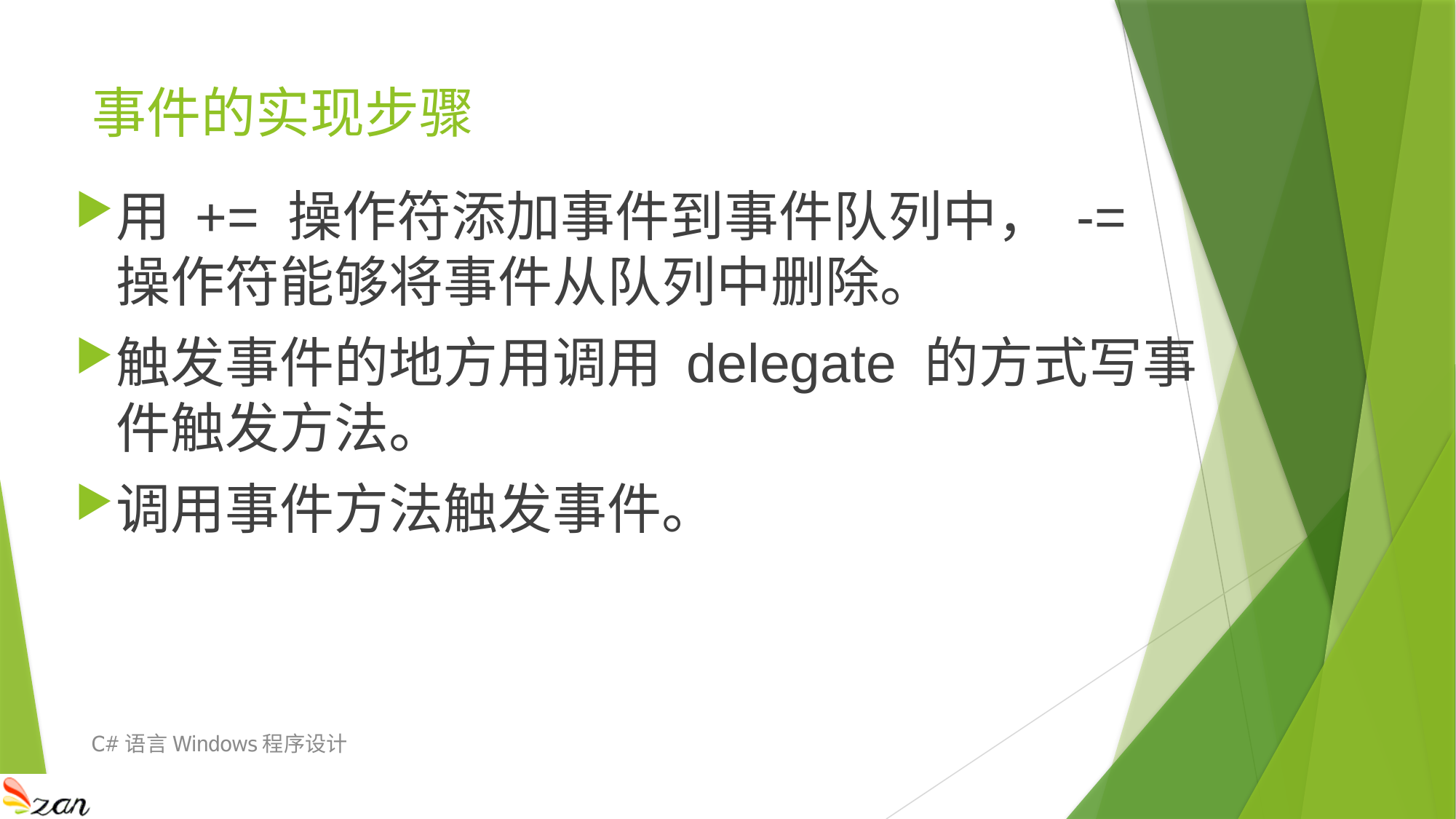

# 事件的实现步骤
用 += 操作符添加事件到事件队列中， -= 操作符能够将事件从队列中删除。
触发事件的地方用调用 delegate 的方式写事件触发方法。
调用事件方法触发事件。
C#语言Windows程序设计